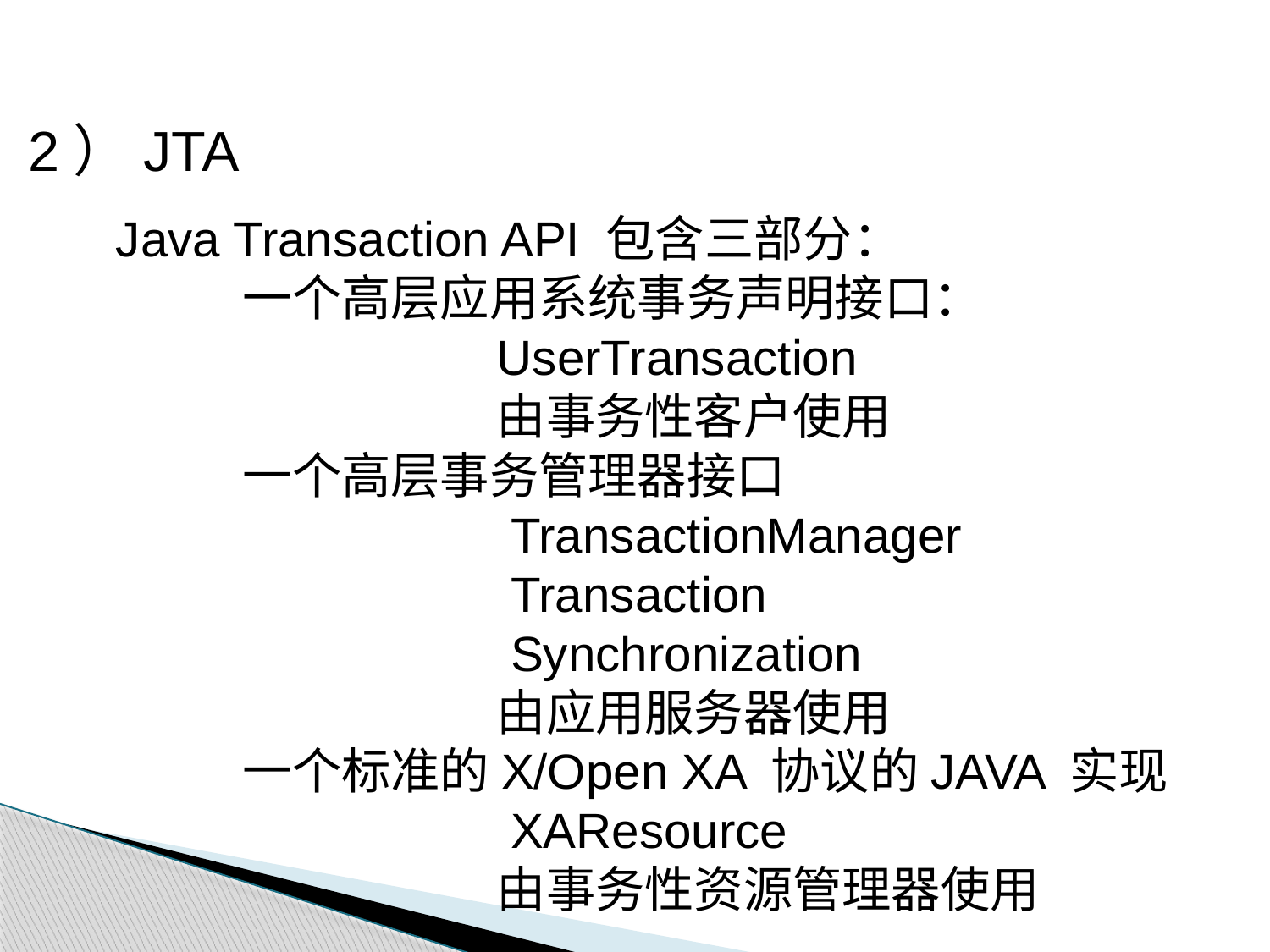

2）JTA
Java Transaction API 包含三部分：
	一个高层应用系统事务声明接口：
			UserTransaction
			由事务性客户使用
	一个高层事务管理器接口
			 TransactionManager
			 Transaction
			 Synchronization
			由应用服务器使用
	一个标准的X/Open XA 协议的JAVA 实现
			 XAResource
			由事务性资源管理器使用